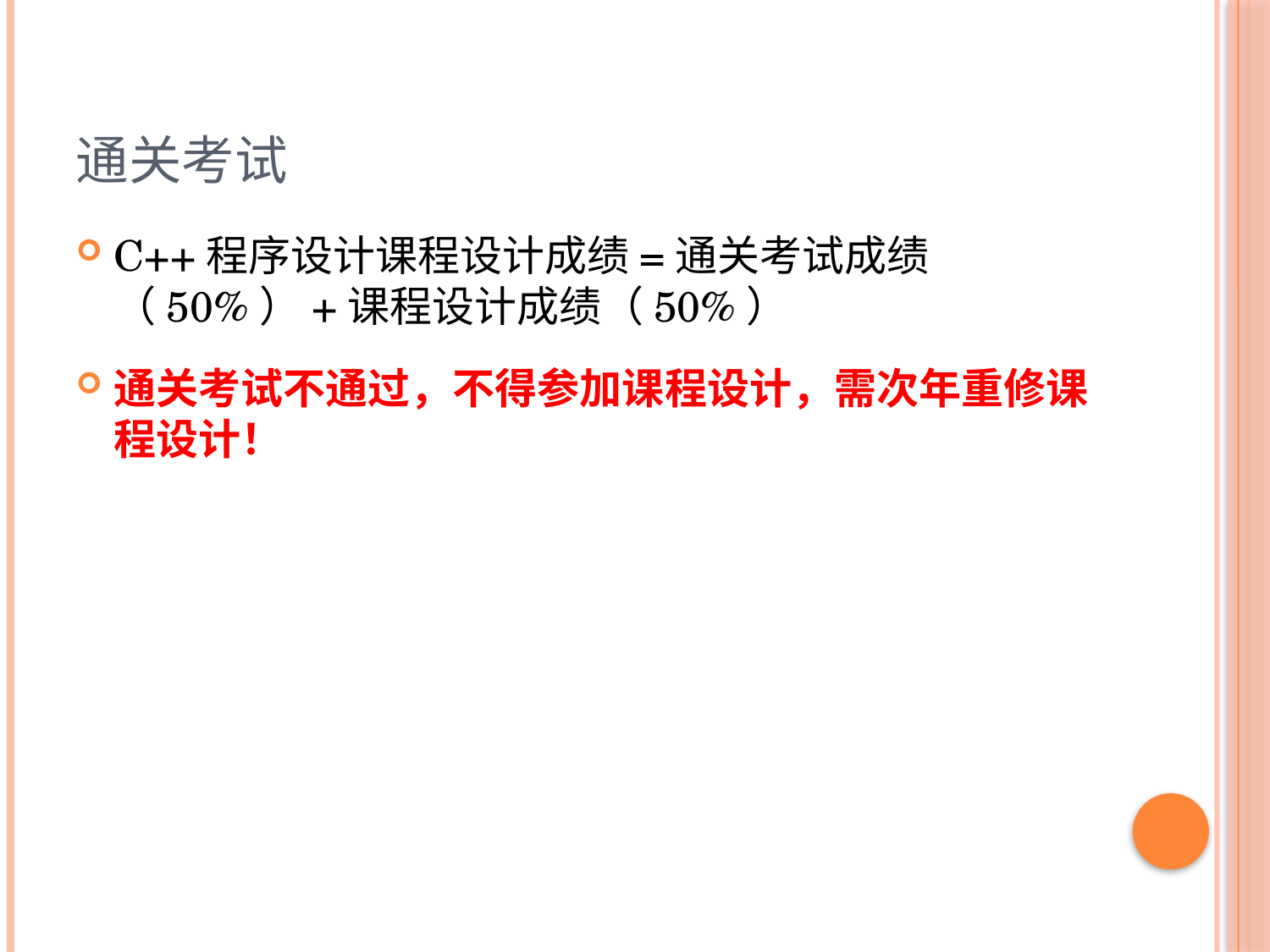

# 通关考试
C++程序设计课程设计成绩=通关考试成绩（50%）+课程设计成绩（50%）
通关考试不通过，不得参加课程设计，需次年重修课程设计！